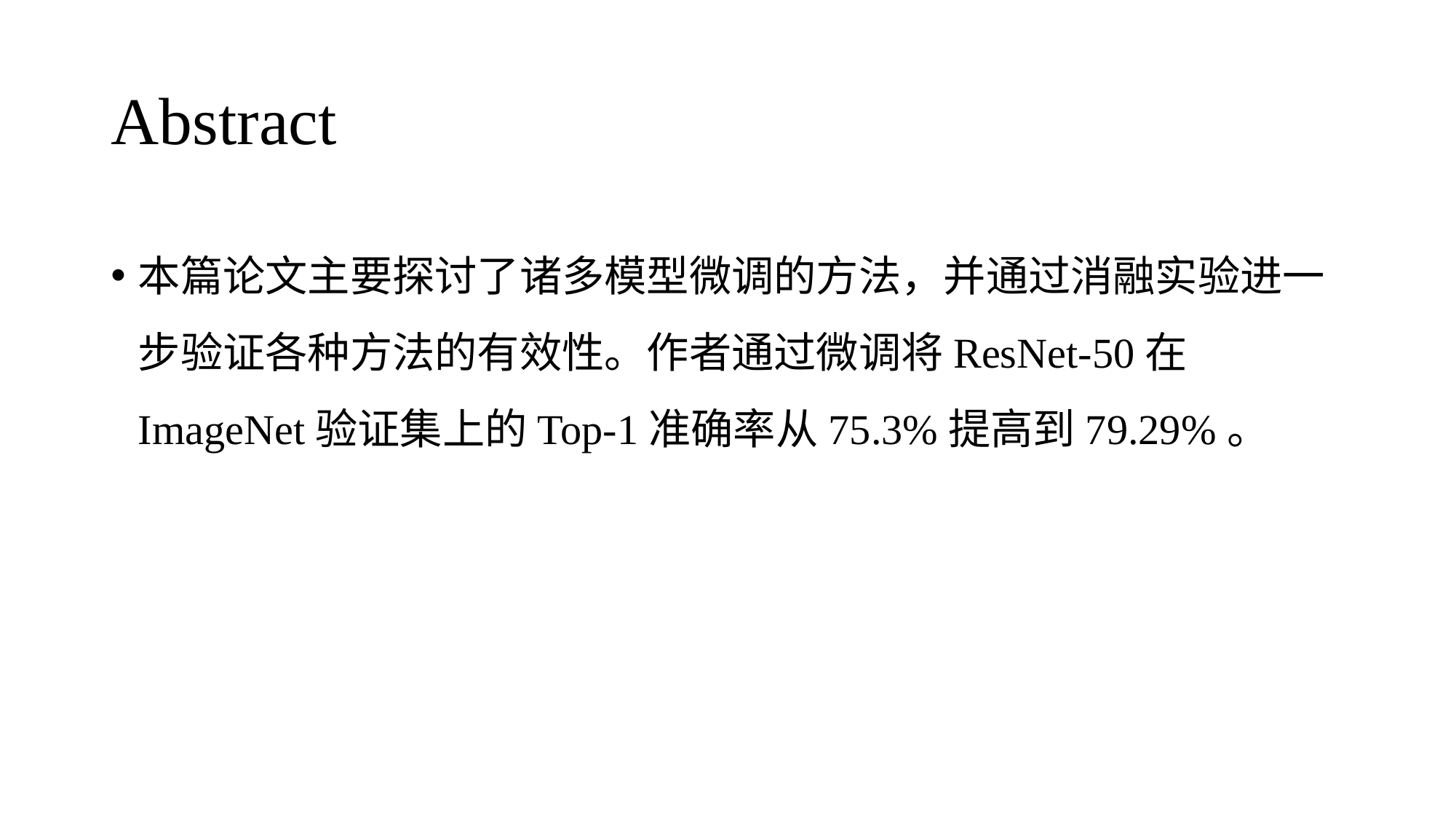

# Abstract
本篇论文主要探讨了诸多模型微调的方法，并通过消融实验进一步验证各种方法的有效性。作者通过微调将ResNet-50在ImageNet验证集上的Top-1准确率从75.3%提高到79.29%。